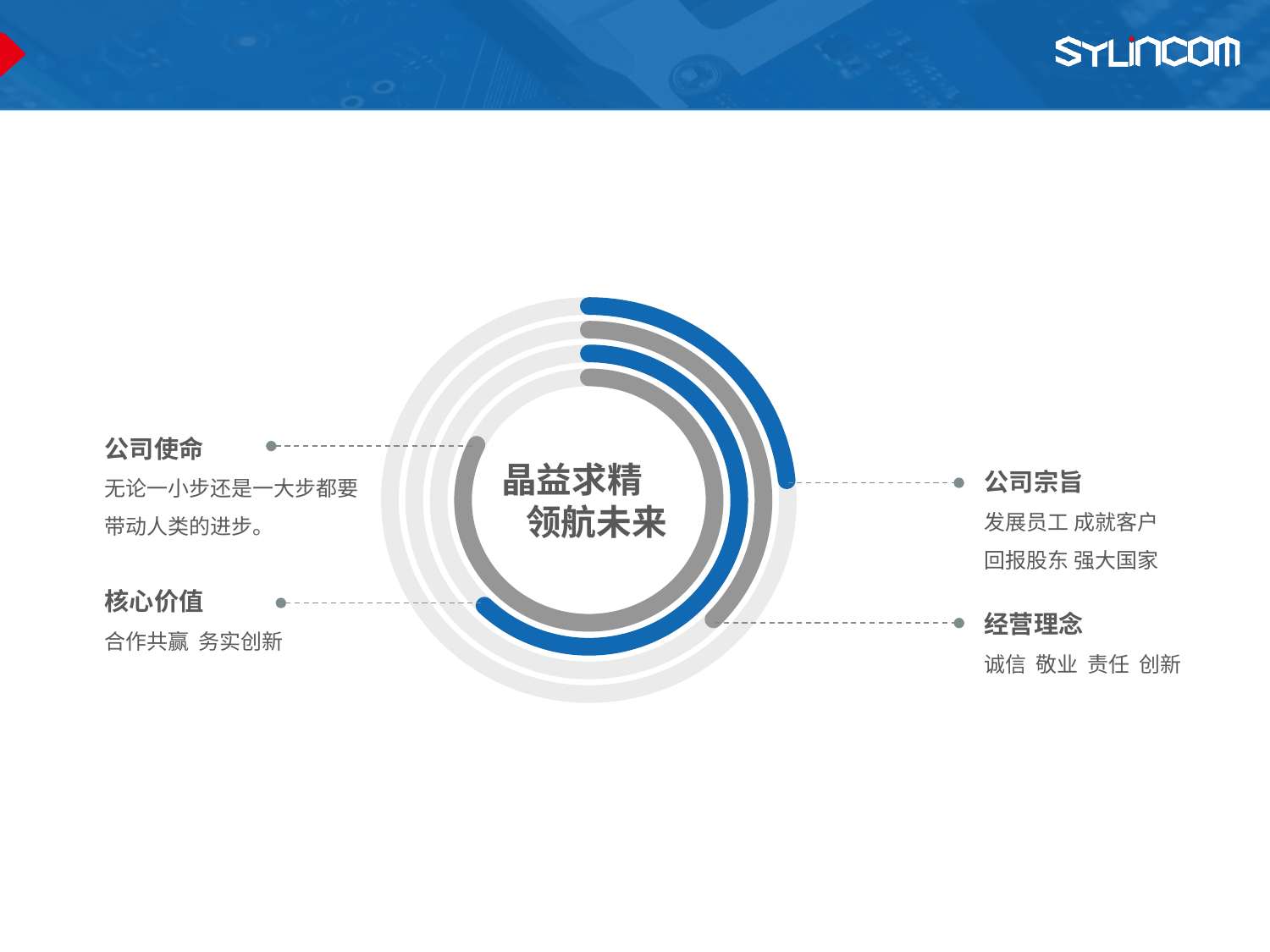

#

公司使命
无论一小步还是一大步都要带动人类的进步。
晶益求精
  领航未来
公司宗旨
发展员工 成就客户
回报股东 强大国家
核心价值
合作共赢  务实创新
经营理念
诚信  敬业  责任  创新